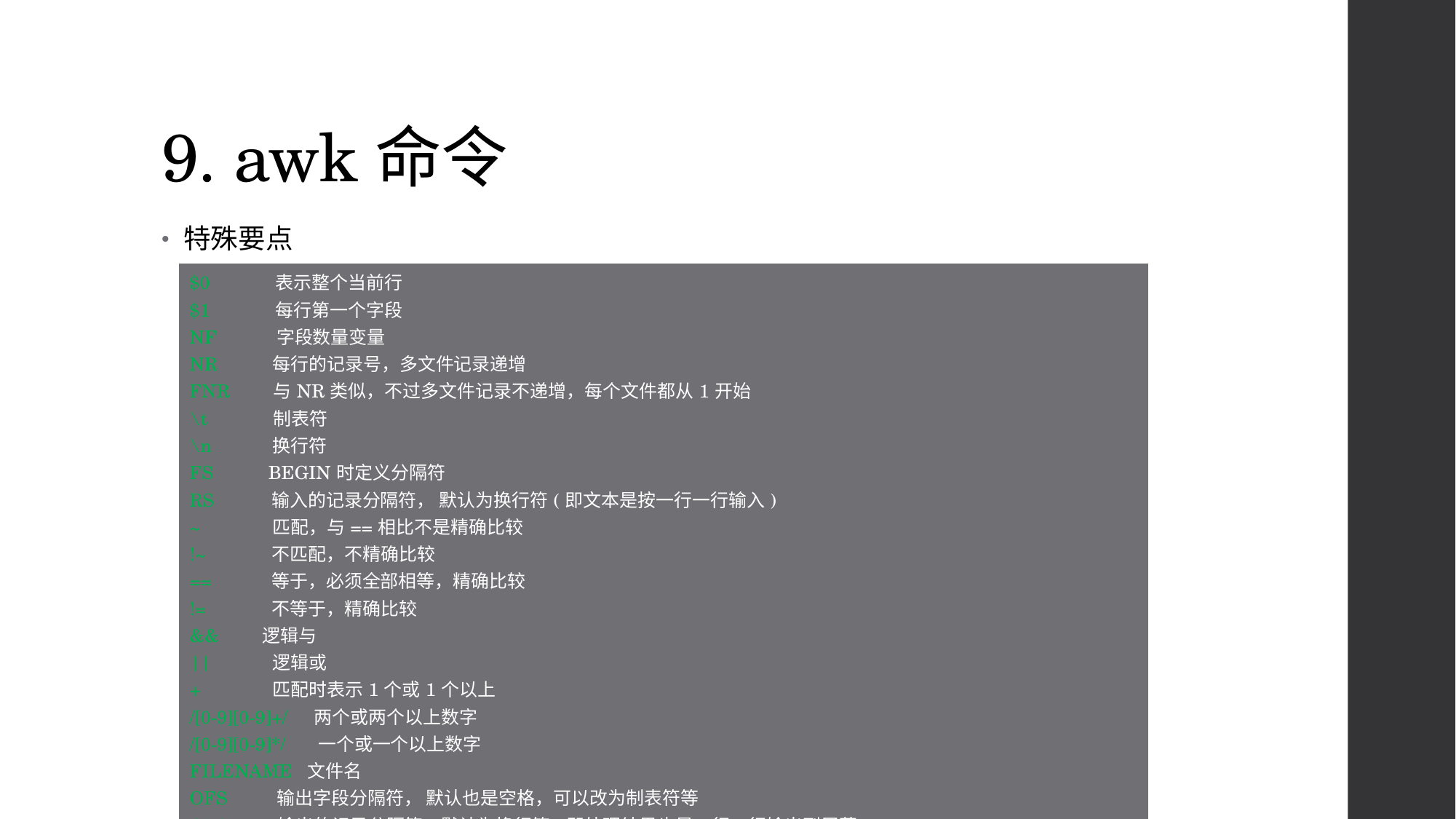

# 9. awk命令
特殊要点

| $0           表示整个当前行  $1           每行第一个字段 NF         字段数量变量 NR         每行的记录号，多文件记录递增 FNR       与NR类似，不过多文件记录不递增，每个文件都从1开始 \t           制表符 \n          换行符 FS          BEGIN时定义分隔符 RS        输入的记录分隔符， 默认为换行符(即文本是按一行一行输入) ~            匹配，与==相比不是精确比较 !~           不匹配，不精确比较 ==         等于，必须全部相等，精确比较 !=           不等于，精确比较 &&　     逻辑与 ||          逻辑或 +            匹配时表示1个或1个以上 /[0-9][0-9]+/   两个或两个以上数字 /[0-9][0-9]\*/     一个或一个以上数字 FILENAME 文件名 OFS       输出字段分隔符， 默认也是空格，可以改为制表符等 ORS        输出的记录分隔符，默认为换行符,即处理结果也是一行一行输出到屏幕 -F‘[:#/]’   定义三个分隔符 |
| --- |